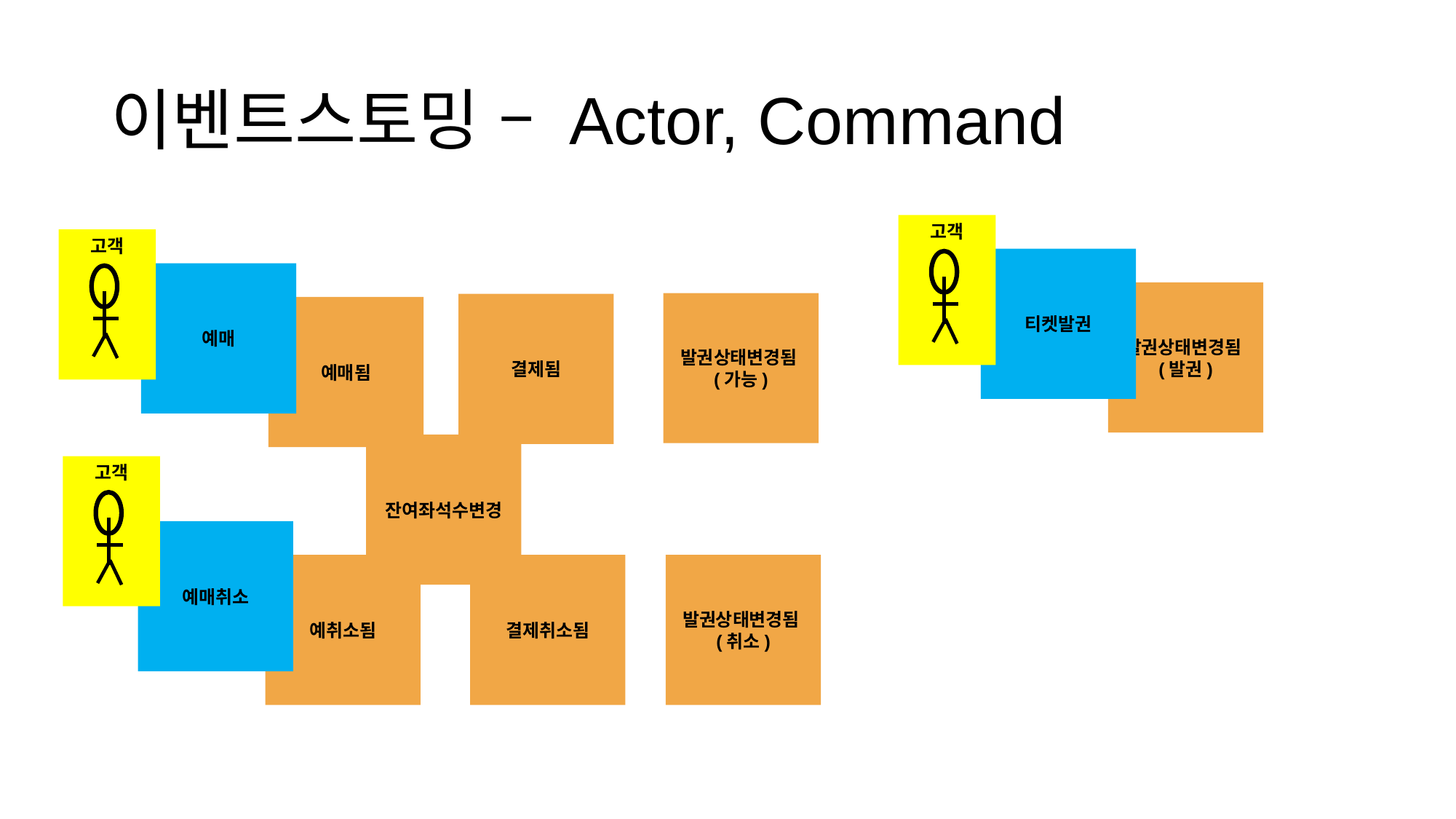

# 이벤트스토밍 – Actor, Command
고객

고객

티켓발권
예매
발권상태변경됨(발권)
발권상태변경됨(가능)
결제됨
예매됨
잔여좌석수변경
고객

예매취소
발권상태변경됨(취소)
예취소됨
결제취소됨